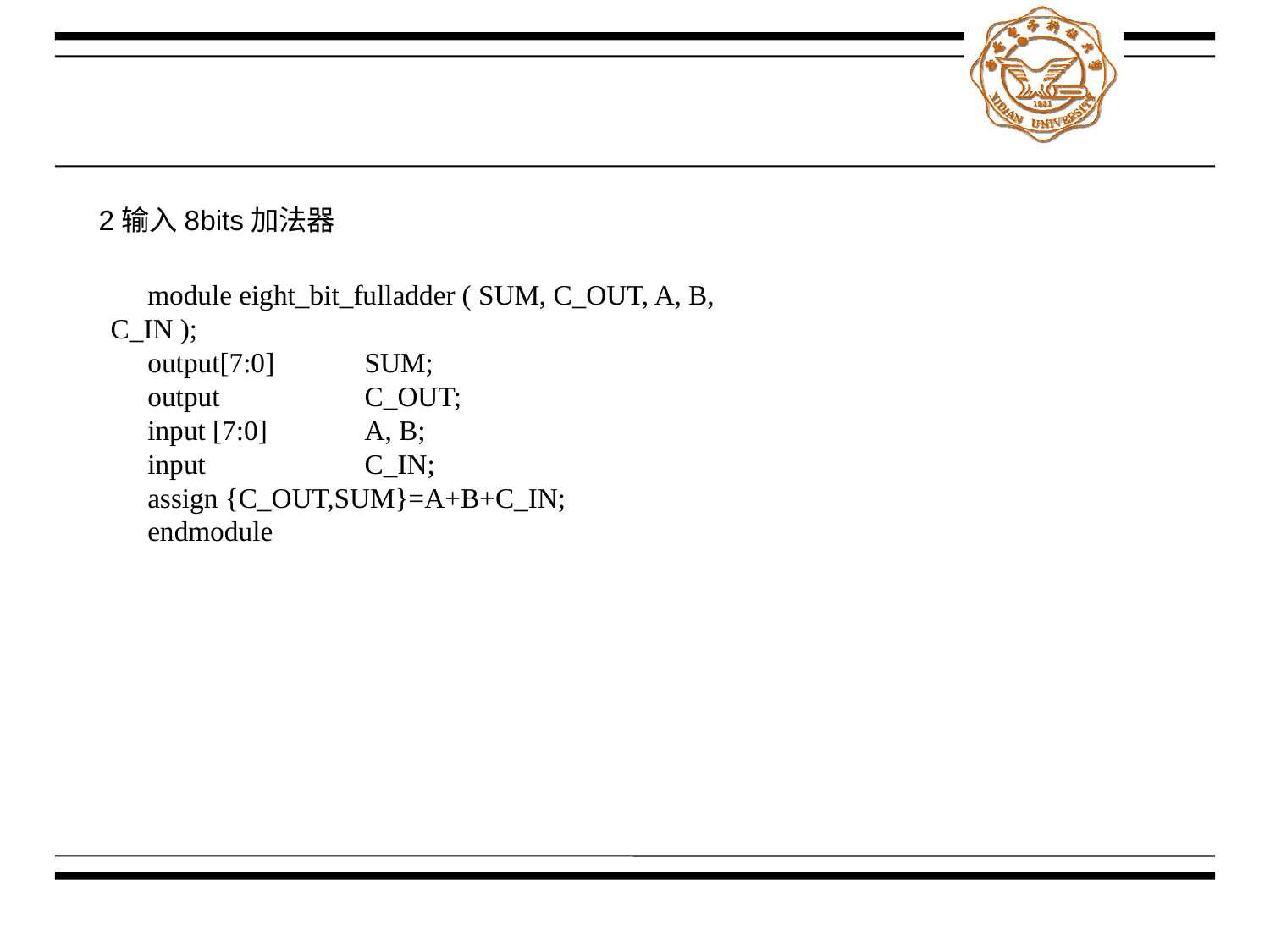

#
2输入8bits加法器
module eight_bit_fulladder ( SUM, C_OUT, A, B, C_IN );
output[7:0]	SUM;
output   	C_OUT;
input [7:0]	A, B;
input		C_IN;
assign {C_OUT,SUM}=A+B+C_IN;
endmodule